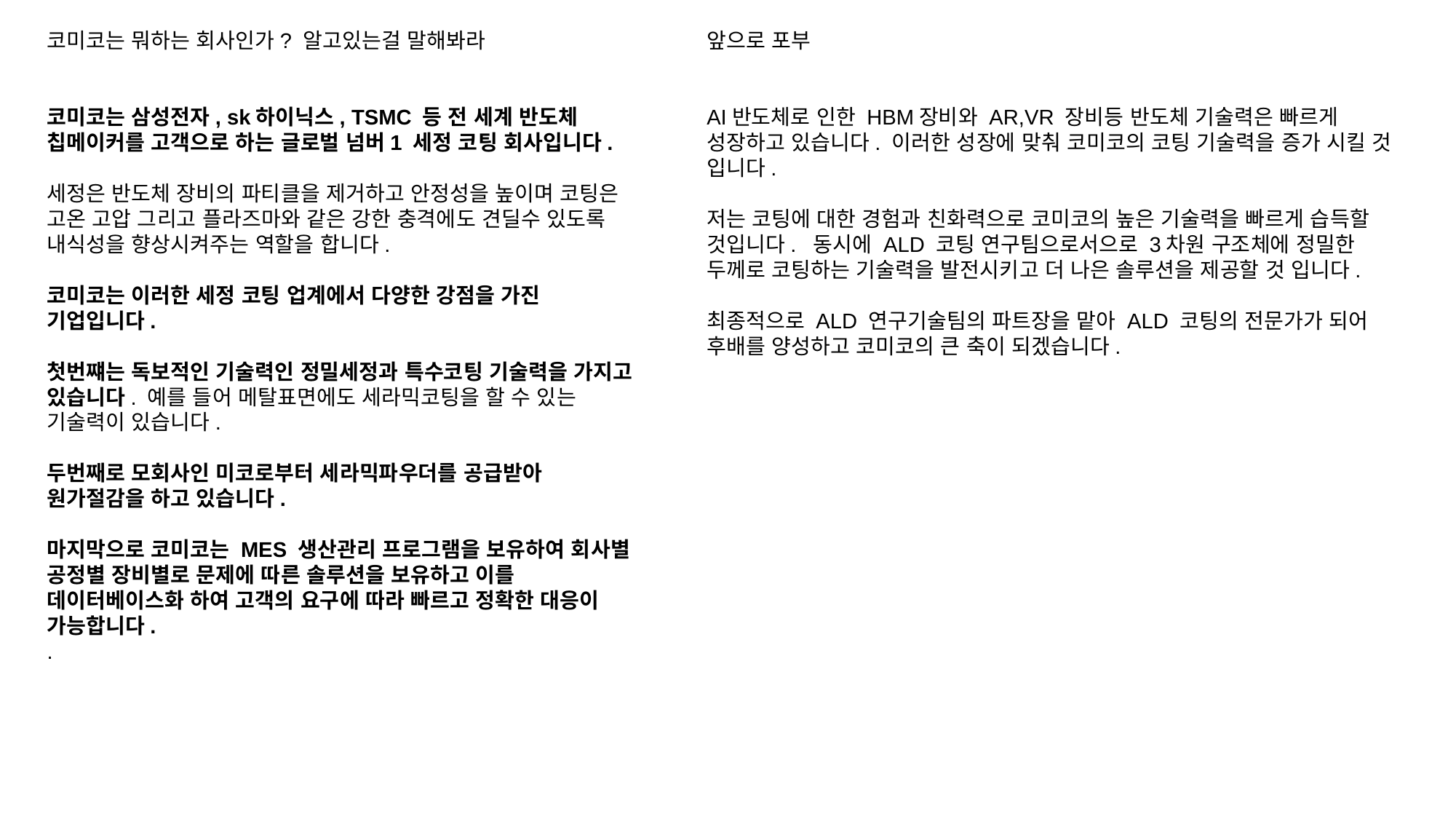

코미코는 뭐하는 회사인가? 알고있는걸 말해봐라

코미코는 삼성전자, sk하이닉스, TSMC 등 전 세계 반도체 칩메이커를 고객으로 하는 글로벌 넘버1 세정 코팅 회사입니다.

세정은 반도체 장비의 파티클을 제거하고 안정성을 높이며 코팅은 고온 고압 그리고 플라즈마와 같은 강한 충격에도 견딜수 있도록 내식성을 향상시켜주는 역할을 합니다.

코미코는 이러한 세정 코팅 업계에서 다양한 강점을 가진 기업입니다.

첫번쨰는 독보적인 기술력인 정밀세정과 특수코팅 기술력을 가지고 있습니다. 예를 들어 메탈표면에도 세라믹코팅을 할 수 있는 기술력이 있습니다.

두번째로 모회사인 미코로부터 세라믹파우더를 공급받아 원가절감을 하고 있습니다.

마지막으로 코미코는 MES 생산관리 프로그램을 보유하여 회사별 공정별 장비별로 문제에 따른 솔루션을 보유하고 이를 데이터베이스화 하여 고객의 요구에 따라 빠르고 정확한 대응이 가능합니다.
.

앞으로 포부

AI반도체로 인한 HBM장비와 AR,VR 장비등 반도체 기술력은 빠르게 성장하고 있습니다. 이러한 성장에 맞춰 코미코의 코팅 기술력을 증가 시킬 것 입니다.

저는 코팅에 대한 경험과 친화력으로 코미코의 높은 기술력을 빠르게 습득할 것입니다.  동시에 ALD 코팅 연구팀으로서으로 3차원 구조체에 정밀한 두께로 코팅하는 기술력을 발전시키고 더 나은 솔루션을 제공할 것 입니다.

최종적으로 ALD 연구기술팀의 파트장을 맡아 ALD 코팅의 전문가가 되어 후배를 양성하고 코미코의 큰 축이 되겠습니다.